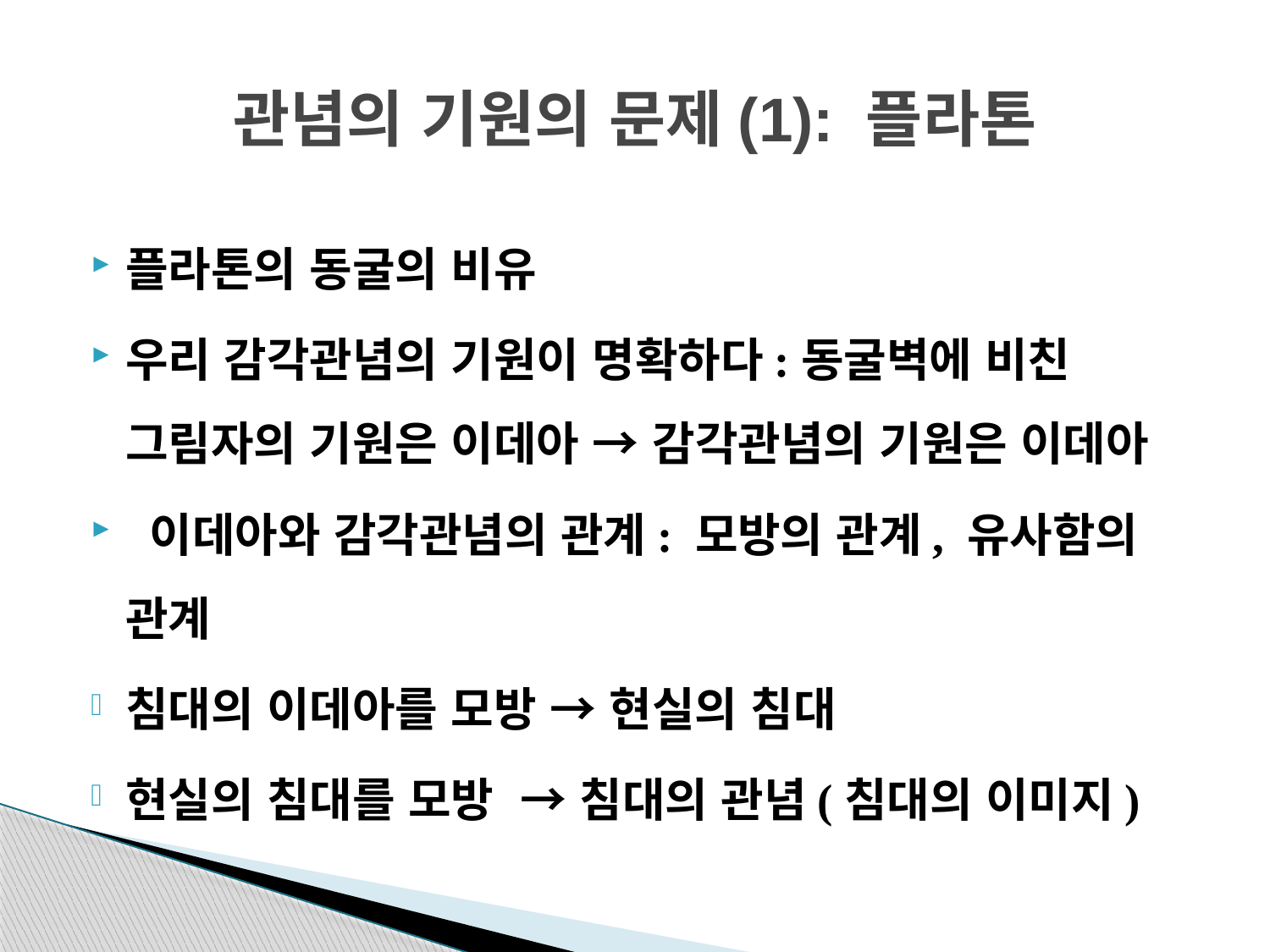

# 관념의 기원의 문제(1): 플라톤
플라톤의 동굴의 비유
우리 감각관념의 기원이 명확하다:동굴벽에 비친 그림자의 기원은 이데아 → 감각관념의 기원은 이데아
 이데아와 감각관념의 관계: 모방의 관계, 유사함의 관계
침대의 이데아를 모방 → 현실의 침대
현실의 침대를 모방  → 침대의 관념(침대의 이미지)